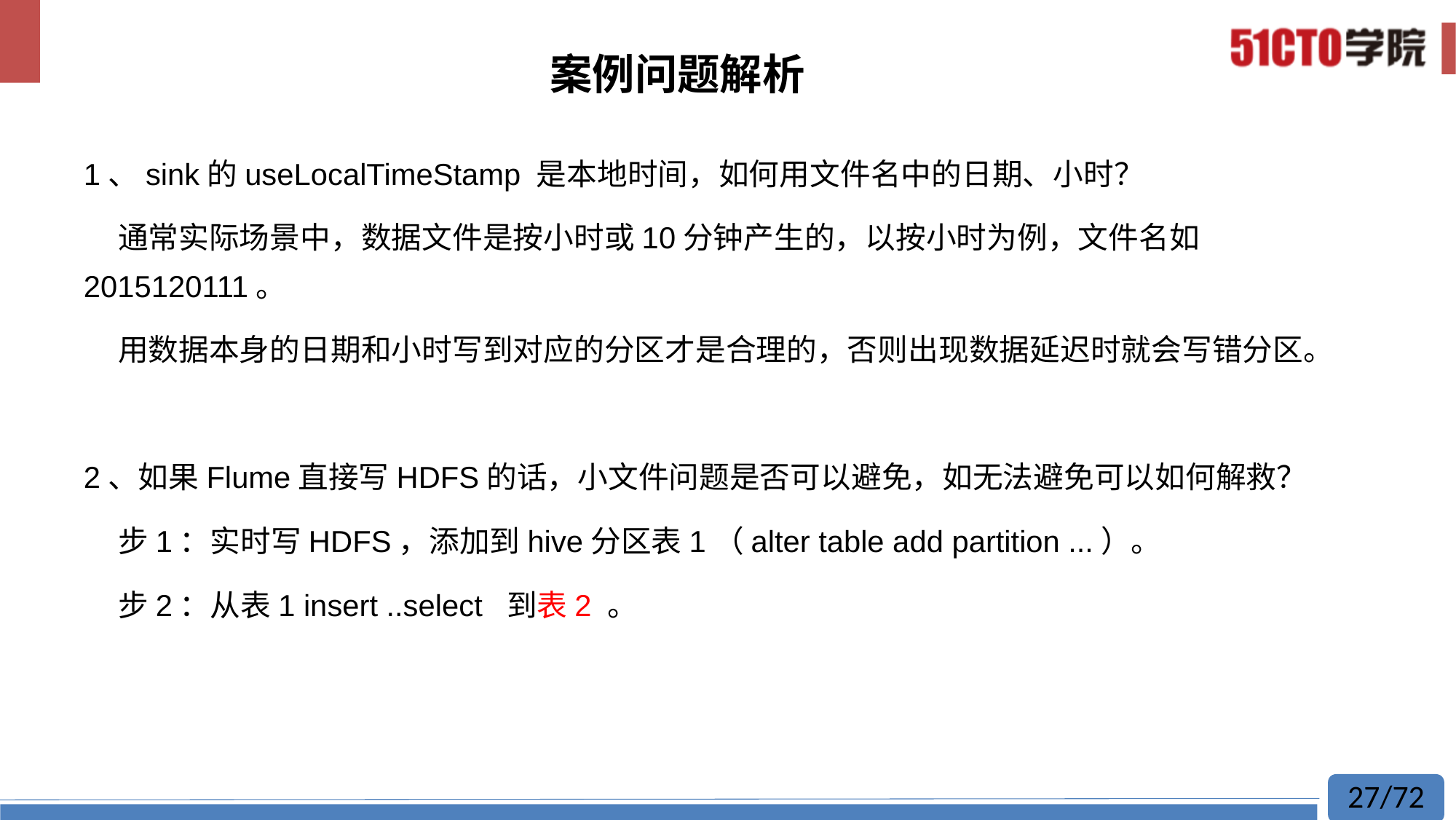

# 案例问题解析
1、sink的useLocalTimeStamp 是本地时间，如何用文件名中的日期、小时？
    通常实际场景中，数据文件是按小时或10分钟产生的，以按小时为例，文件名如 2015120111。
    用数据本身的日期和小时写到对应的分区才是合理的，否则出现数据延迟时就会写错分区。

2、如果Flume直接写HDFS的话，小文件问题是否可以避免，如无法避免可以如何解救？
    步1：实时写HDFS，添加到hive分区表1（alter table add partition ...）。
    步2：从表1 insert ..select  到表2 。